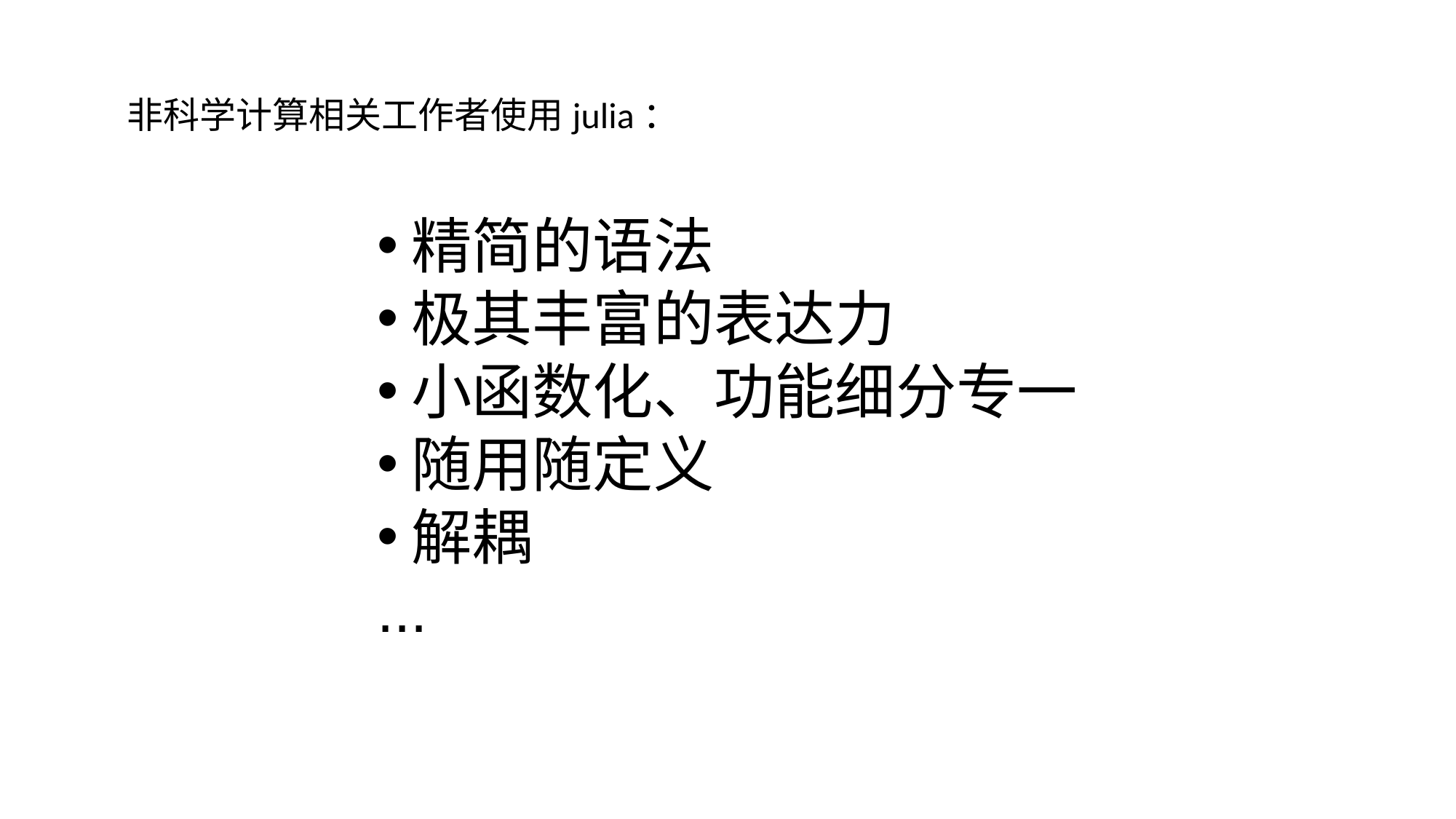

非科学计算相关工作者使用julia：
精简的语法
极其丰富的表达力
小函数化、功能细分专一
随用随定义
解耦
...